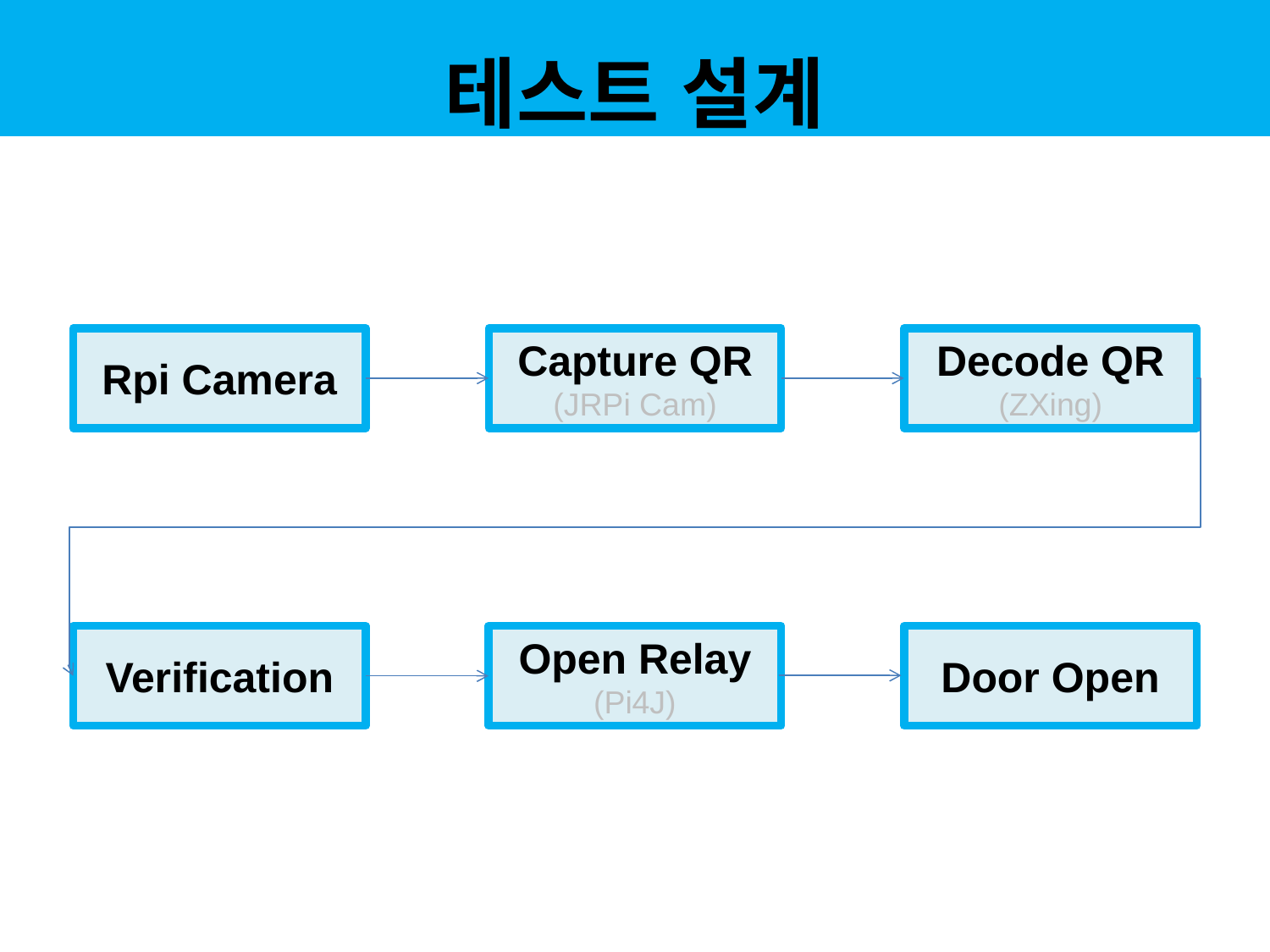

# 테스트 설계

Rpi Camera
Capture QR
(JRPi Cam)
Decode QR
(ZXing)
Verification
Open Relay
(Pi4J)
Door Open